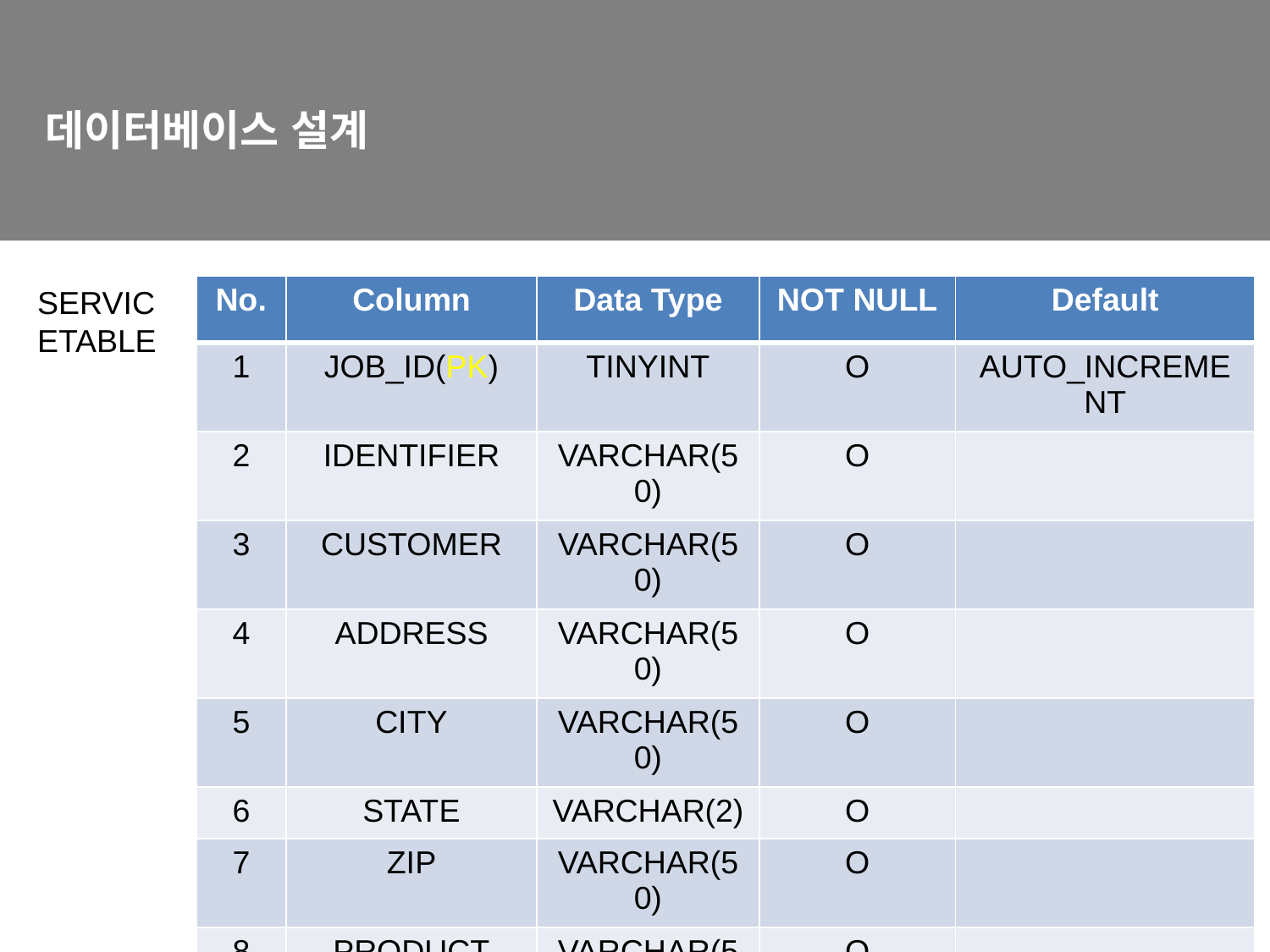

데이터베이스 설계

| No. | Column | Data Type | NOT NULL | Default |
| --- | --- | --- | --- | --- |
| 1 | JOB\_ID(PK) | TINYINT | O | AUTO\_INCREMENT |
| 2 | IDENTIFIER | VARCHAR(50) | O |  |
| 3 | CUSTOMER | VARCHAR(50) | O |  |
| 4 | ADDRESS | VARCHAR(50) | O |  |
| 5 | CITY | VARCHAR(50) | O |  |
| 6 | STATE | VARCHAR(2) | O |  |
| 7 | ZIP | VARCHAR(50) | O |  |
| 8 | PRODUCT | VARCHAR(50) | O |  |
| 9 | PRODUCT\_URL | VARCHAR(50) | O |  |
| 10 | COMMENTS | VARCHAR(50) | O |  |
| 11 | STATUS | VARCHAR(50) | O | OPEN |
SERVICETABLE